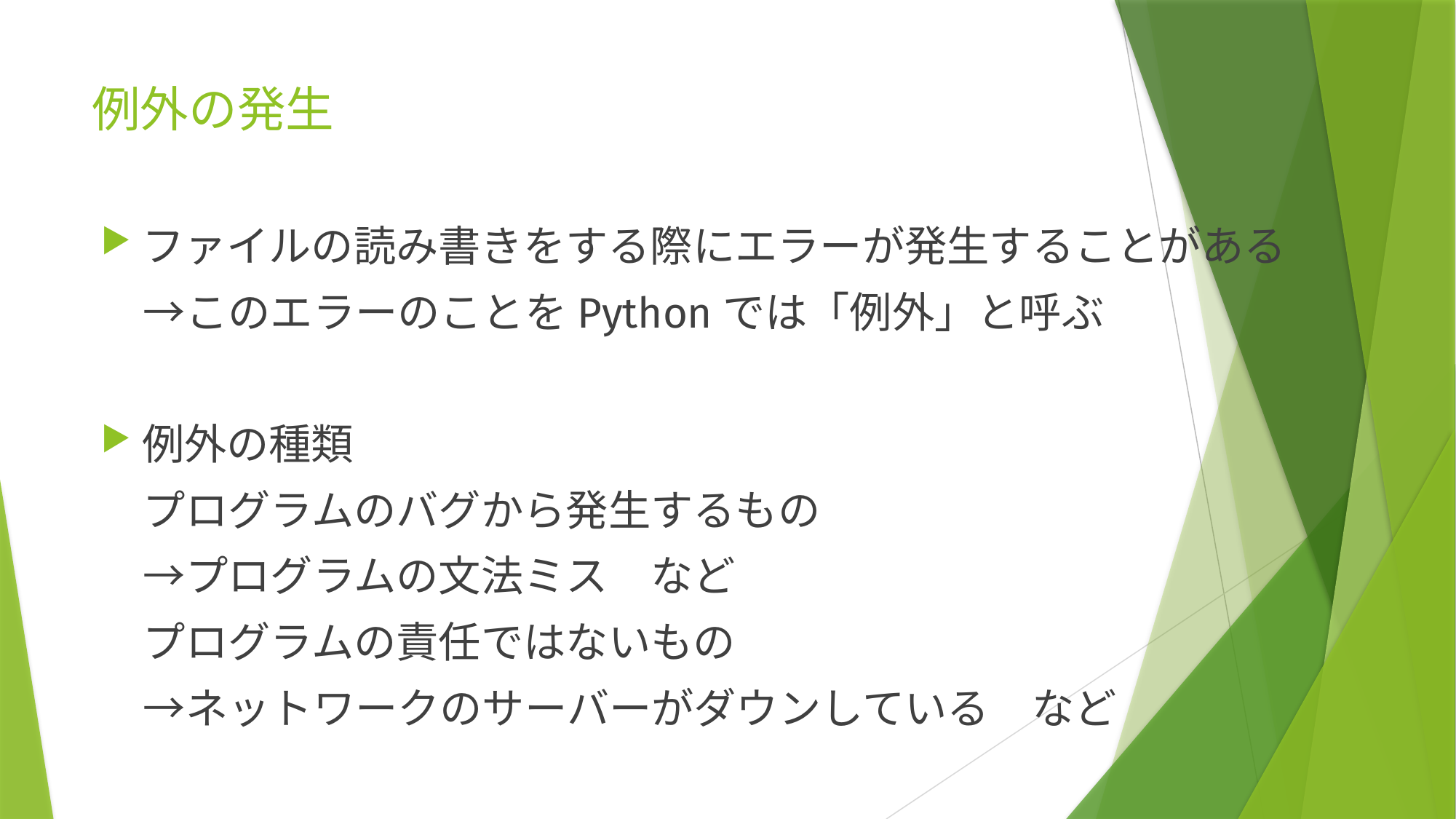

# 例外の発生
ファイルの読み書きをする際にエラーが発生することがある
　→このエラーのことをPythonでは「例外」と呼ぶ

例外の種類
　プログラムのバグから発生するもの
　→プログラムの文法ミス　など
　プログラムの責任ではないもの
　→ネットワークのサーバーがダウンしている　など